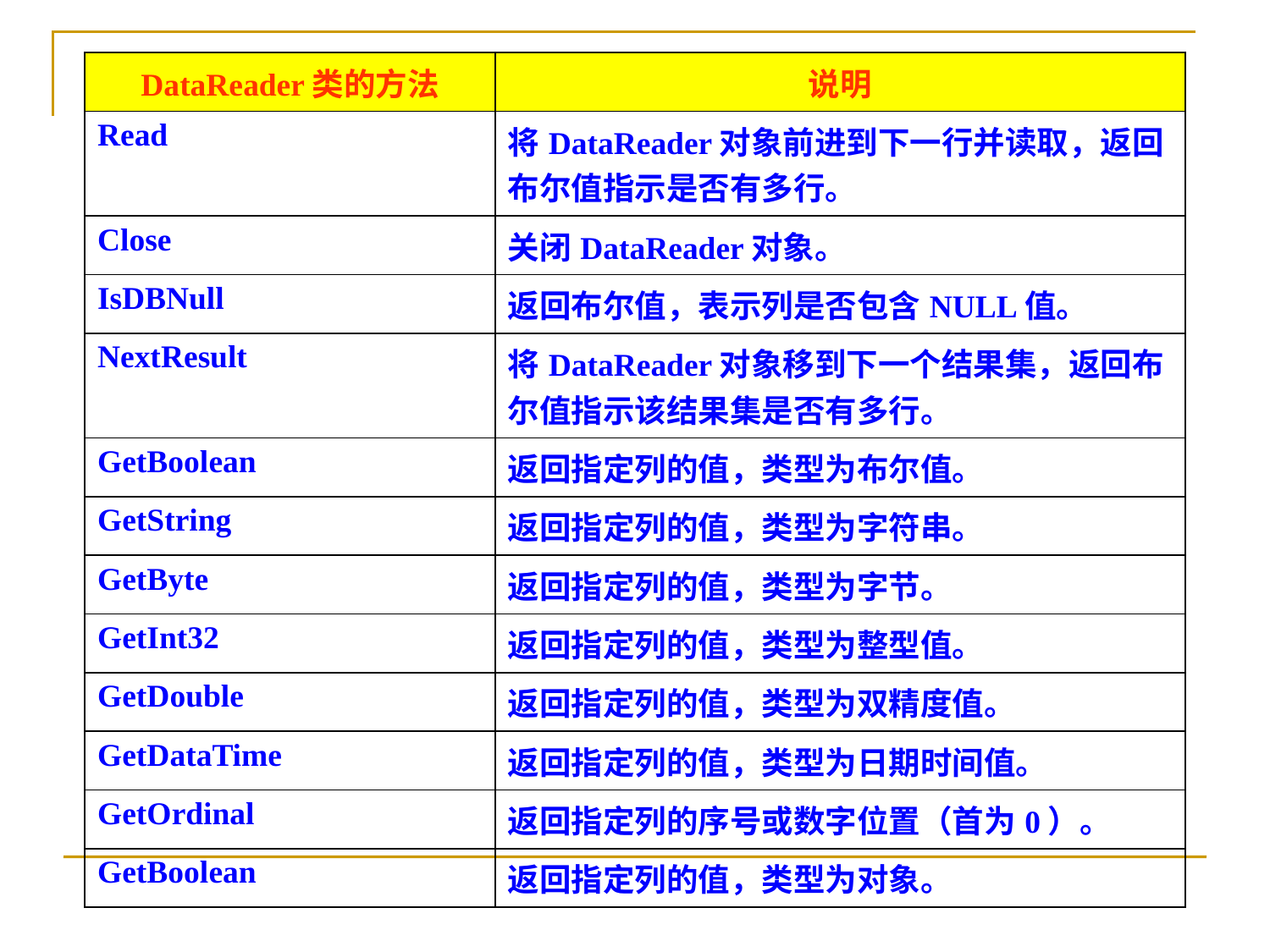

| DataReader类的方法 | 说明 |
| --- | --- |
| Read | 将DataReader对象前进到下一行并读取，返回布尔值指示是否有多行。 |
| Close | 关闭DataReader对象。 |
| IsDBNull | 返回布尔值，表示列是否包含NULL值。 |
| NextResult | 将DataReader对象移到下一个结果集，返回布尔值指示该结果集是否有多行。 |
| GetBoolean | 返回指定列的值，类型为布尔值。 |
| GetString | 返回指定列的值，类型为字符串。 |
| GetByte | 返回指定列的值，类型为字节。 |
| GetInt32 | 返回指定列的值，类型为整型值。 |
| GetDouble | 返回指定列的值，类型为双精度值。 |
| GetDataTime | 返回指定列的值，类型为日期时间值。 |
| GetOrdinal | 返回指定列的序号或数字位置（首为0）。 |
| GetBoolean | 返回指定列的值，类型为对象。 |